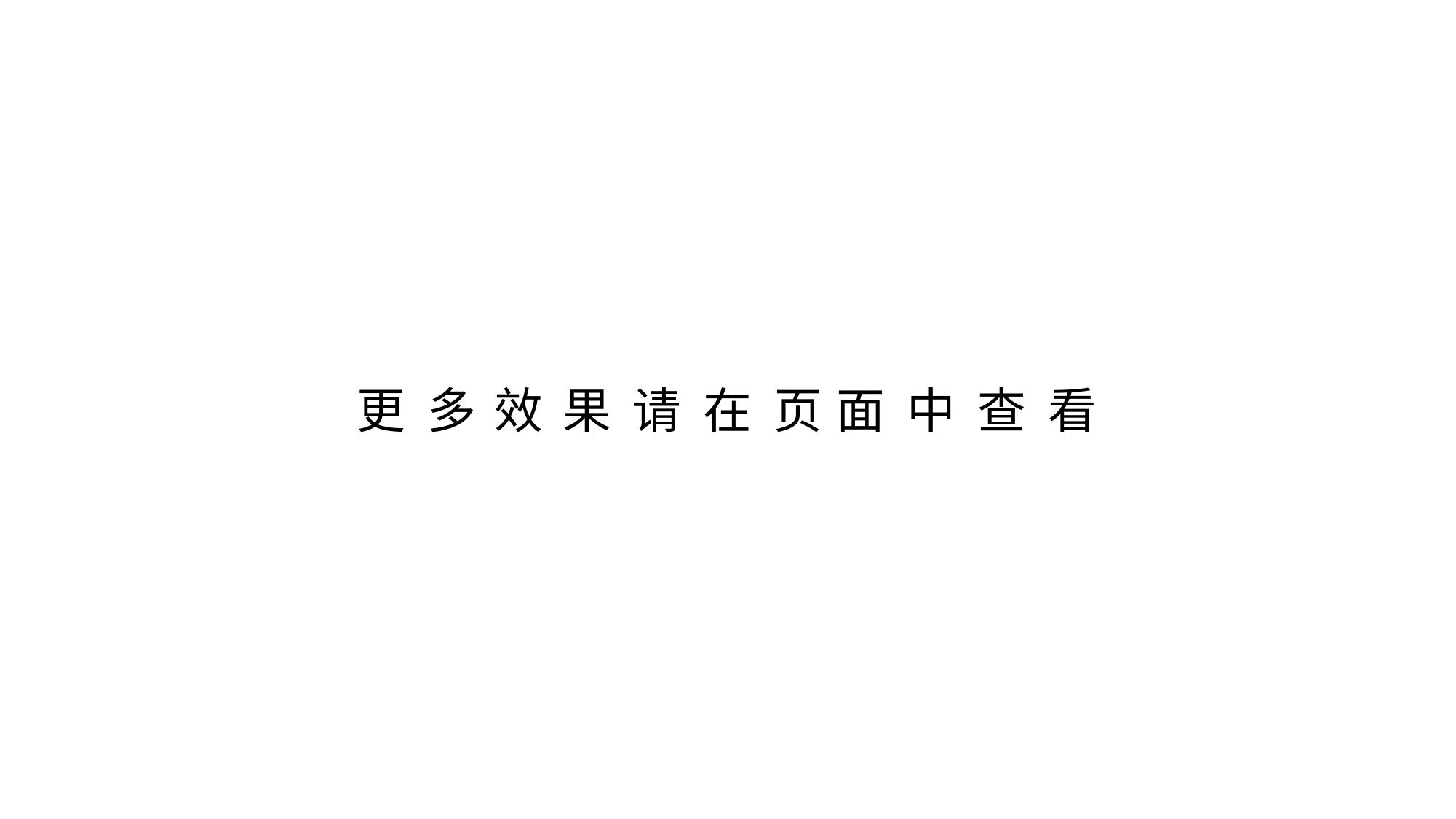

谢 谢 观 看
更
多
效
果
请
在
页
面
中
查
看